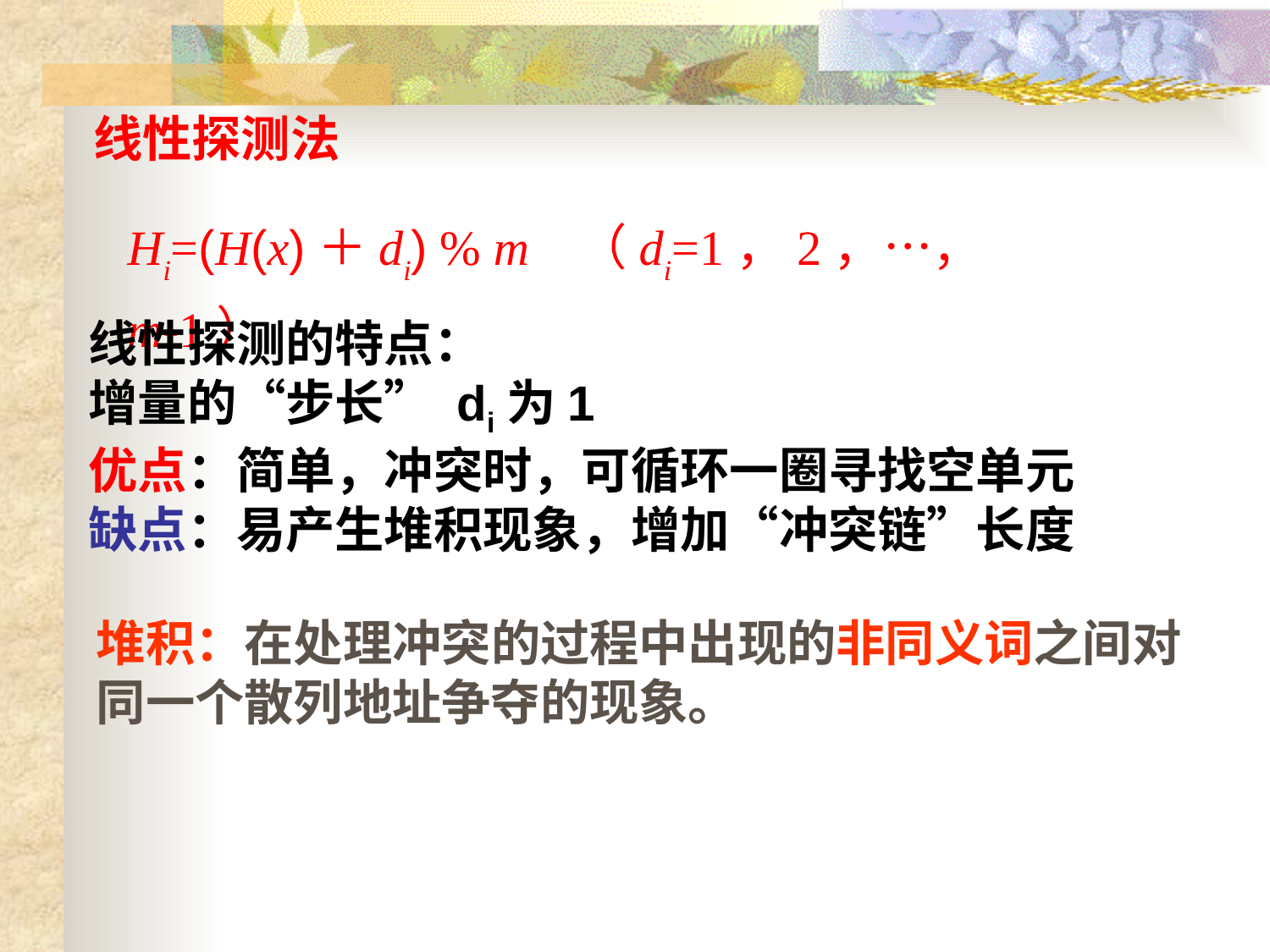

线性探测法
Hi=(H(x)＋di) % m   （di=1，2，…，m-1）
线性探测的特点：
增量的“步长” di为1
优点：简单，冲突时，可循环一圈寻找空单元
缺点：易产生堆积现象，增加“冲突链”长度
堆积：在处理冲突的过程中出现的非同义词之间对同一个散列地址争夺的现象。